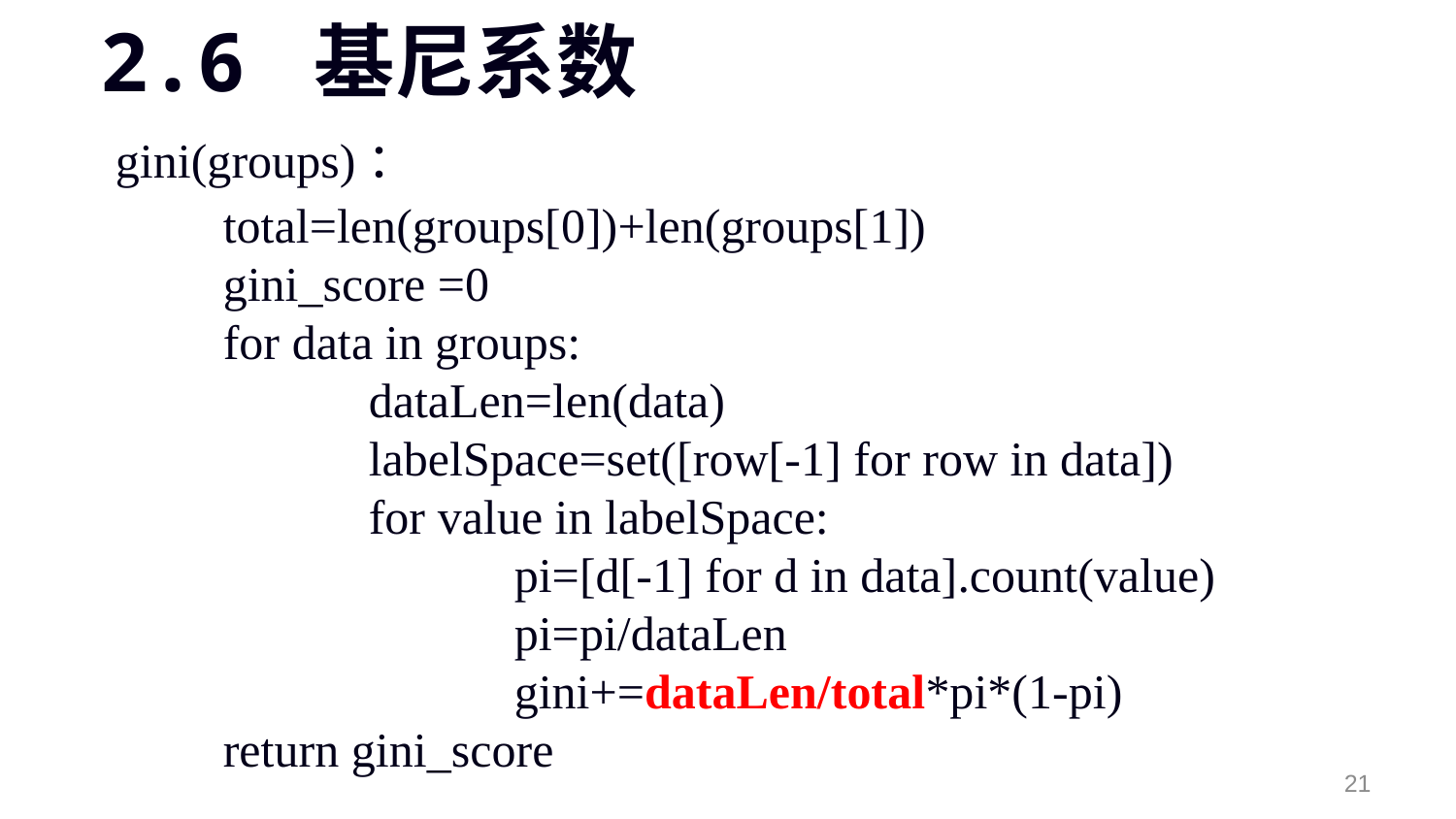

# 2.6 基尼系数
gini(groups)：
total=len(groups[0])+len(groups[1])
gini_score =0
for data in groups:
	dataLen=len(data)
	labelSpace=set([row[-1] for row in data])
	for value in labelSpace:
		pi=[d[-1] for d in data].count(value)
		pi=pi/dataLen
		gini+=dataLen/total*pi*(1-pi)
return gini_score